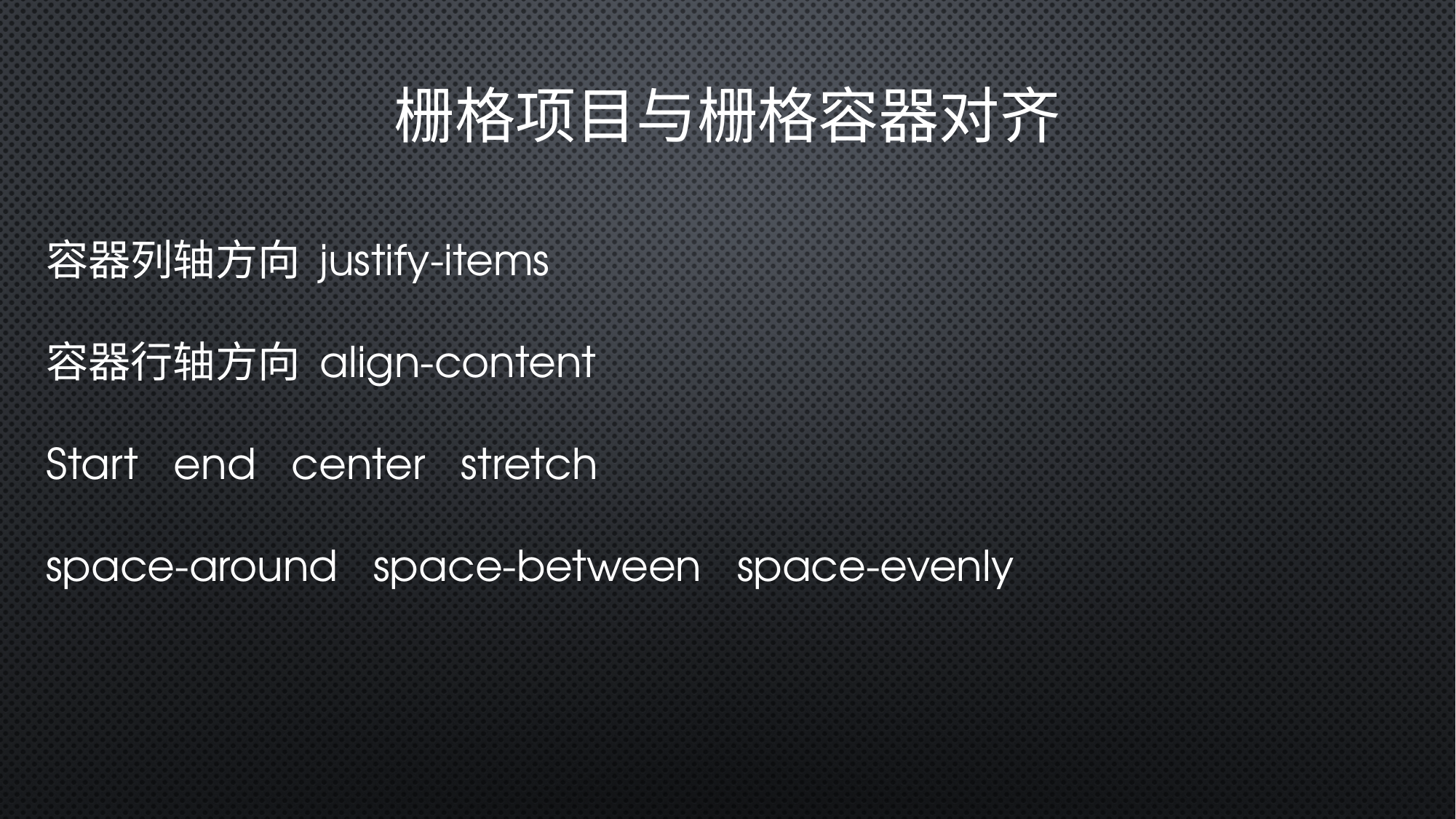

# 栅格项目与栅格容器对齐
容器列轴方向 justify-items

容器行轴方向 align-content

Start   end   center   stretch

space-around   space-between   space-evenly